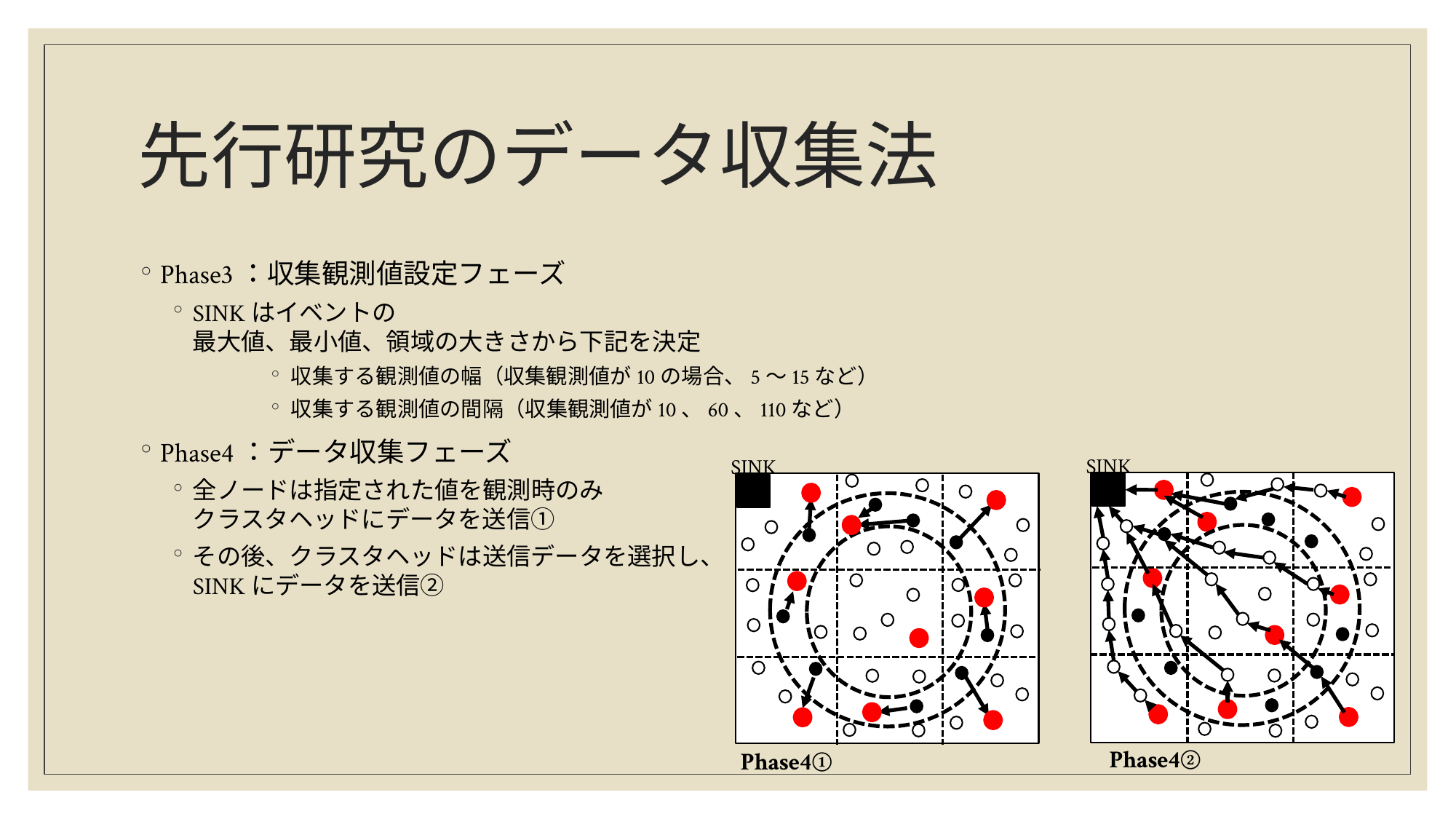

# 先行研究のデータ収集法
Phase3：収集観測値設定フェーズ
SINKはイベントの
最大値、最小値、領域の大きさから下記を決定
収集する観測値の幅（収集観測値が10の場合、5～15など）
収集する観測値の間隔（収集観測値が10、60、110など）
Phase4：データ収集フェーズ
全ノードは指定された値を観測時のみ
クラスタヘッドにデータを送信①
その後、クラスタヘッドは送信データを選択し、
SINKにデータを送信②
SINK
SINK

Phase4②
Phase4①